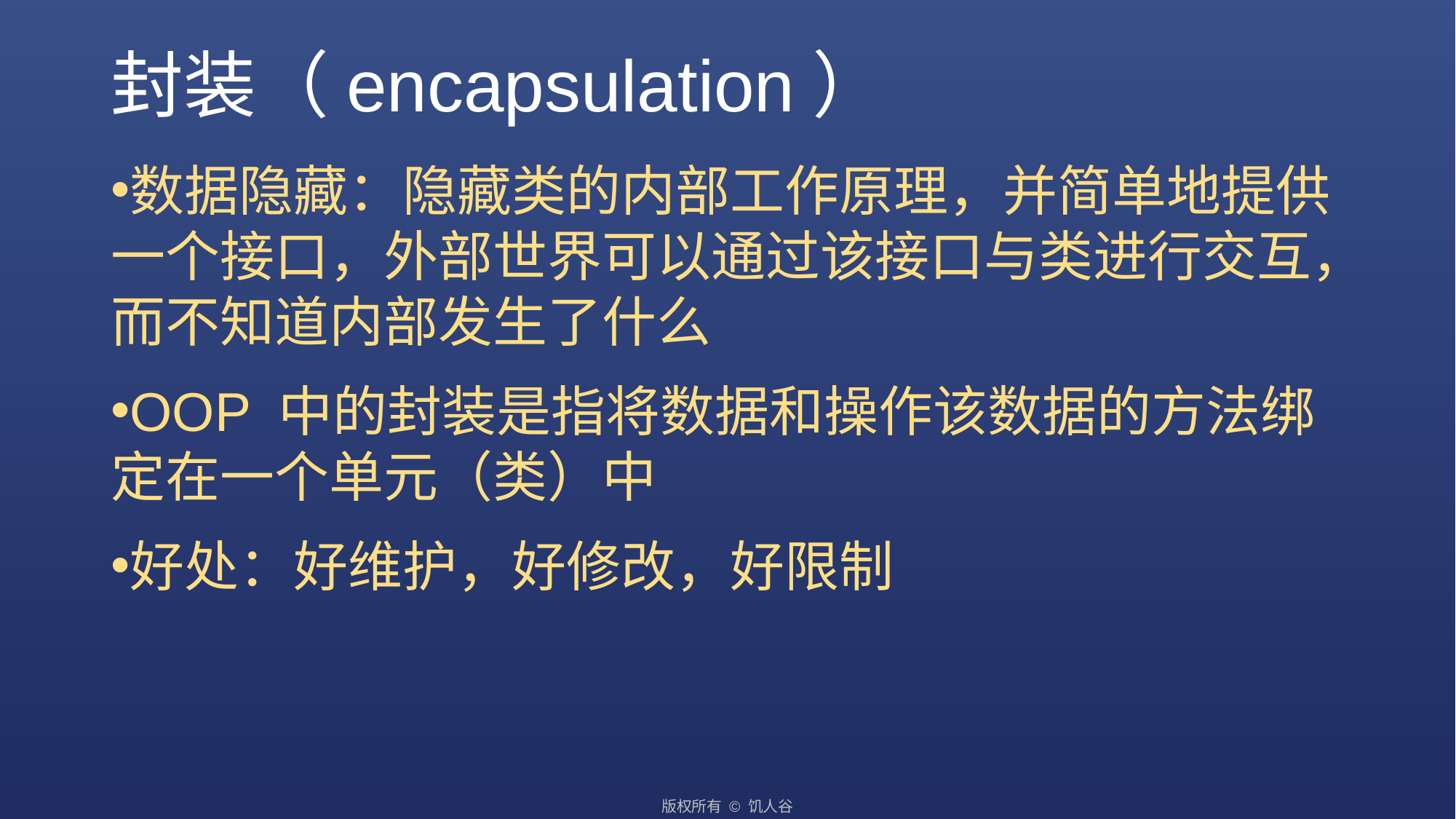

# 封装（encapsulation）
数据隐藏：隐藏类的内部工作原理，并简单地提供一个接口，外部世界可以通过该接口与类进行交互，而不知道内部发生了什么
OOP 中的封装是指将数据和操作该数据的方法绑定在一个单元（类）中
好处：好维护，好修改，好限制